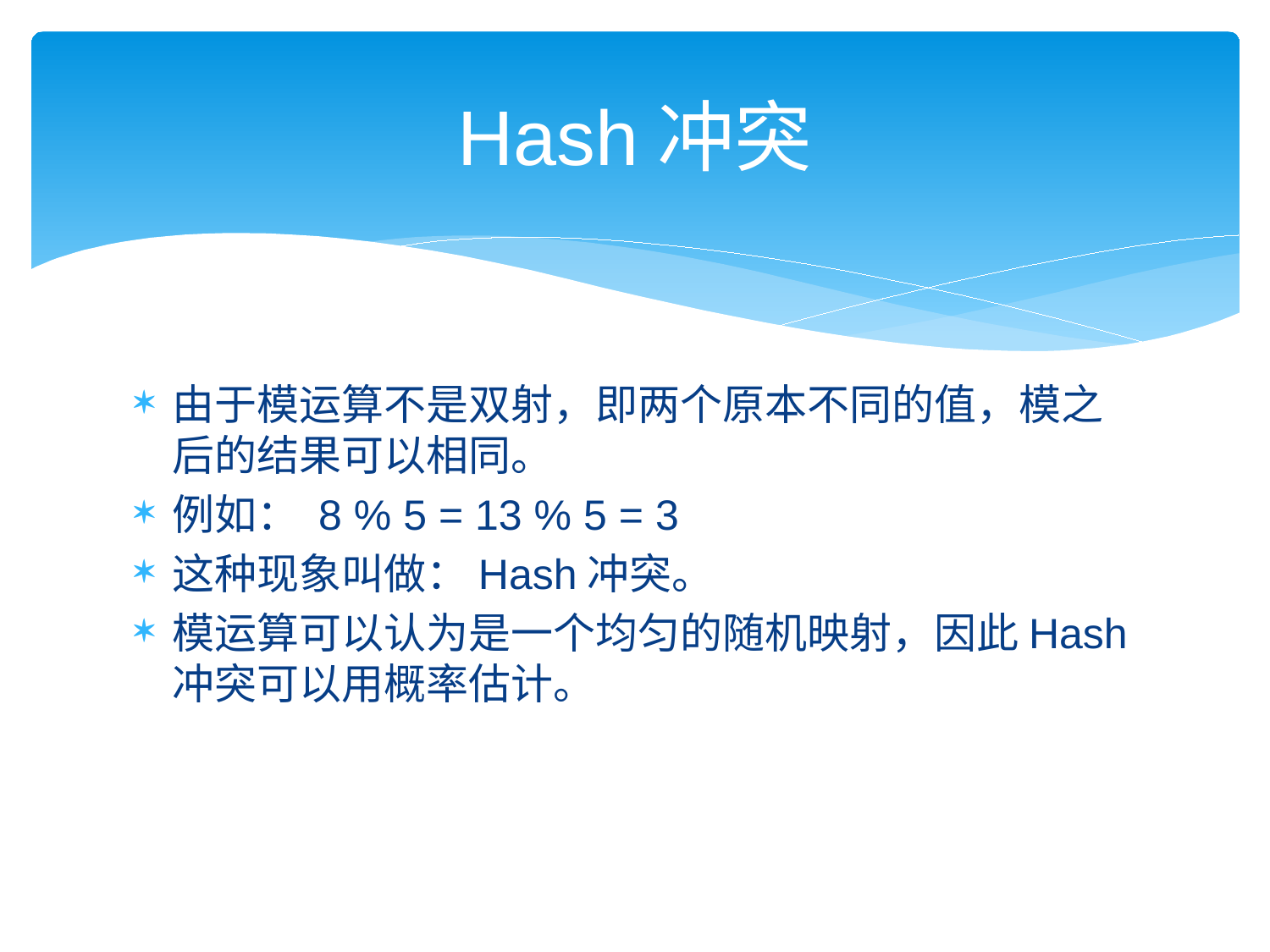

# Hash冲突
由于模运算不是双射，即两个原本不同的值，模之后的结果可以相同。
例如： 8 % 5 = 13 % 5 = 3
这种现象叫做：Hash冲突。
模运算可以认为是一个均匀的随机映射，因此Hash冲突可以用概率估计。